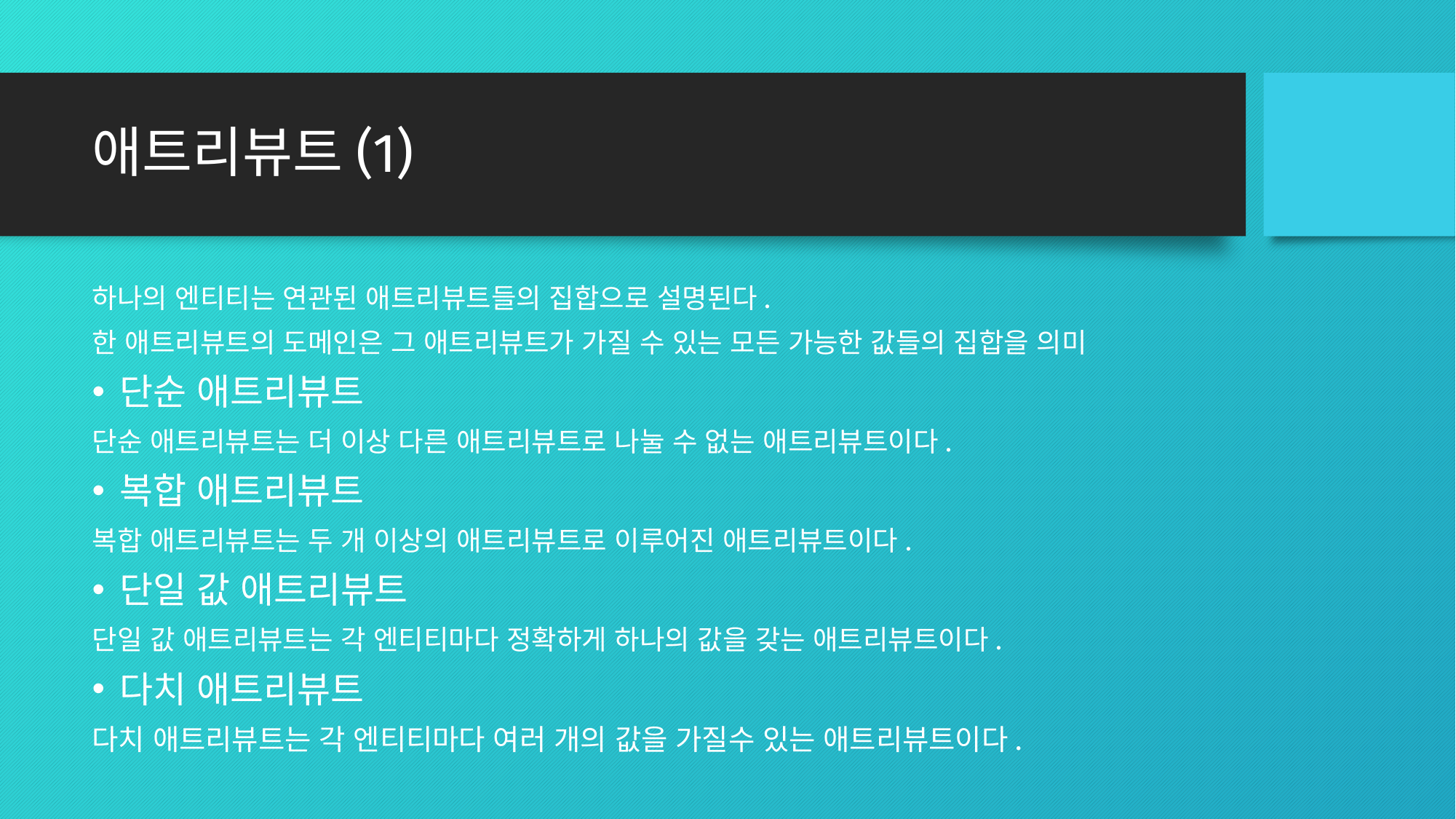

# 애트리뷰트(1)
하나의 엔티티는 연관된 애트리뷰트들의 집합으로 설명된다.
한 애트리뷰트의 도메인은 그 애트리뷰트가 가질 수 있는 모든 가능한 값들의 집합을 의미
단순 애트리뷰트
단순 애트리뷰트는 더 이상 다른 애트리뷰트로 나눌 수 없는 애트리뷰트이다.
복합 애트리뷰트
복합 애트리뷰트는 두 개 이상의 애트리뷰트로 이루어진 애트리뷰트이다.
단일 값 애트리뷰트
단일 값 애트리뷰트는 각 엔티티마다 정확하게 하나의 값을 갖는 애트리뷰트이다.
다치 애트리뷰트
다치 애트리뷰트는 각 엔티티마다 여러 개의 값을 가질수 있는 애트리뷰트이다.